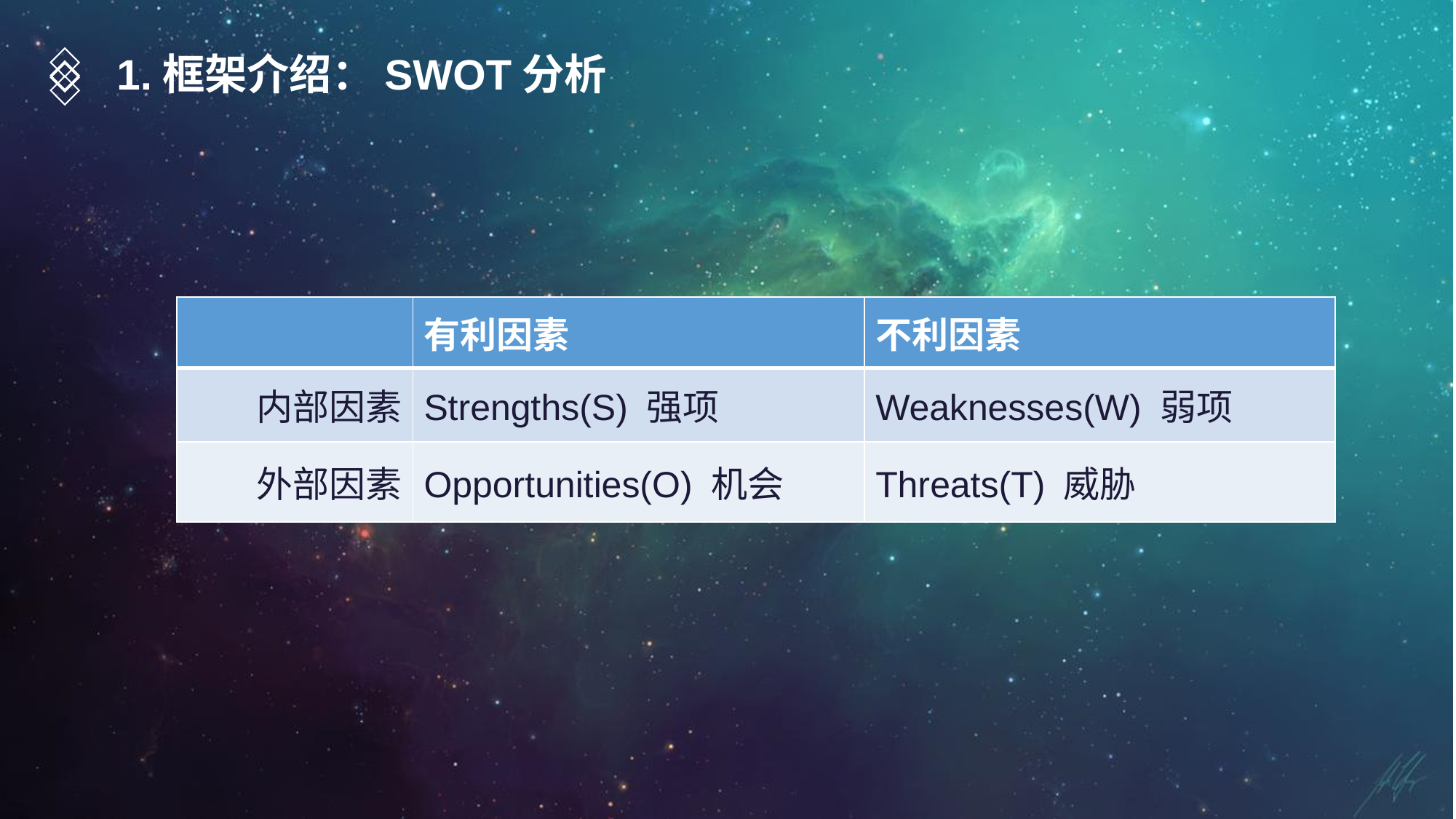

1.框架介绍：SWOT分析

|  | 有利因素 | 不利因素 |
| --- | --- | --- |
| 内部因素 | Strengths(S) 强项 | Weaknesses(W) 弱项 |
| 外部因素 | Opportunities(O) 机会 | Threats(T) 威胁 |